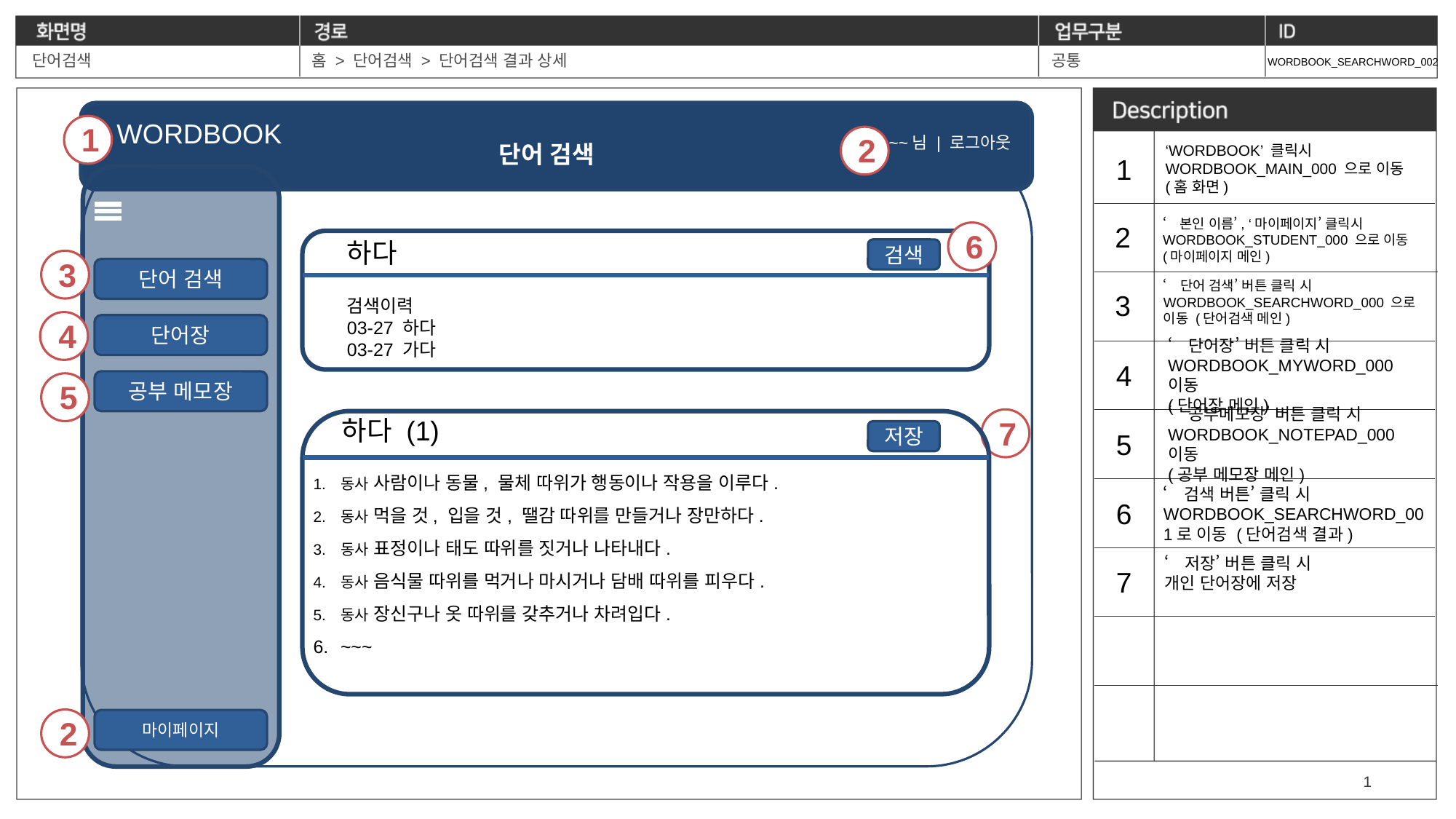

단어검색
홈 > 단어검색 > 단어검색 결과 상세
공통
WORDBOOK_SEARCHWORD_002

WORDBOOK
1
2
~~님 | 로그아웃

단어 검색
1

‘WORDBOOK’ 클릭시
WORDBOOK_MAIN_000 으로 이동
(홈 화면)

2

‘본인 이름’, ‘마이페이지’ 클릭시
WORDBOOK_STUDENT_000 으로 이동
(마이페이지 메인)
6

하다
검색이력
03-27 하다
03-27 가다
검색
3
단어 검색
3
‘단어 검색’ 버튼 클릭 시
WORDBOOK_SEARCHWORD_000 으로 이동 (단어검색 메인)

4
단어장
4
‘단어장’ 버튼 클릭 시
WORDBOOK_MYWORD_000 이동
(단어장 메인)
공부 메모장
5
하다 (1)

저장
동사 사람이나 동물, 물체 따위가 행동이나 작용을 이루다.
동사 먹을 것, 입을 것, 땔감 따위를 만들거나 장만하다.
동사 표정이나 태도 따위를 짓거나 나타내다.
동사 음식물 따위를 먹거나 마시거나 담배 따위를 피우다.
동사 장신구나 옷 따위를 갖추거나 차려입다.
~~~
7
5
‘공부메모장’ 버튼 클릭 시
WORDBOOK_NOTEPAD_000이동
(공부 메모장 메인)
6
‘검색 버튼’ 클릭 시
WORDBOOK_SEARCHWORD_001로 이동 (단어검색 결과)

7

‘저장’ 버튼 클릭 시
개인 단어장에 저장

2
마이페이지
1